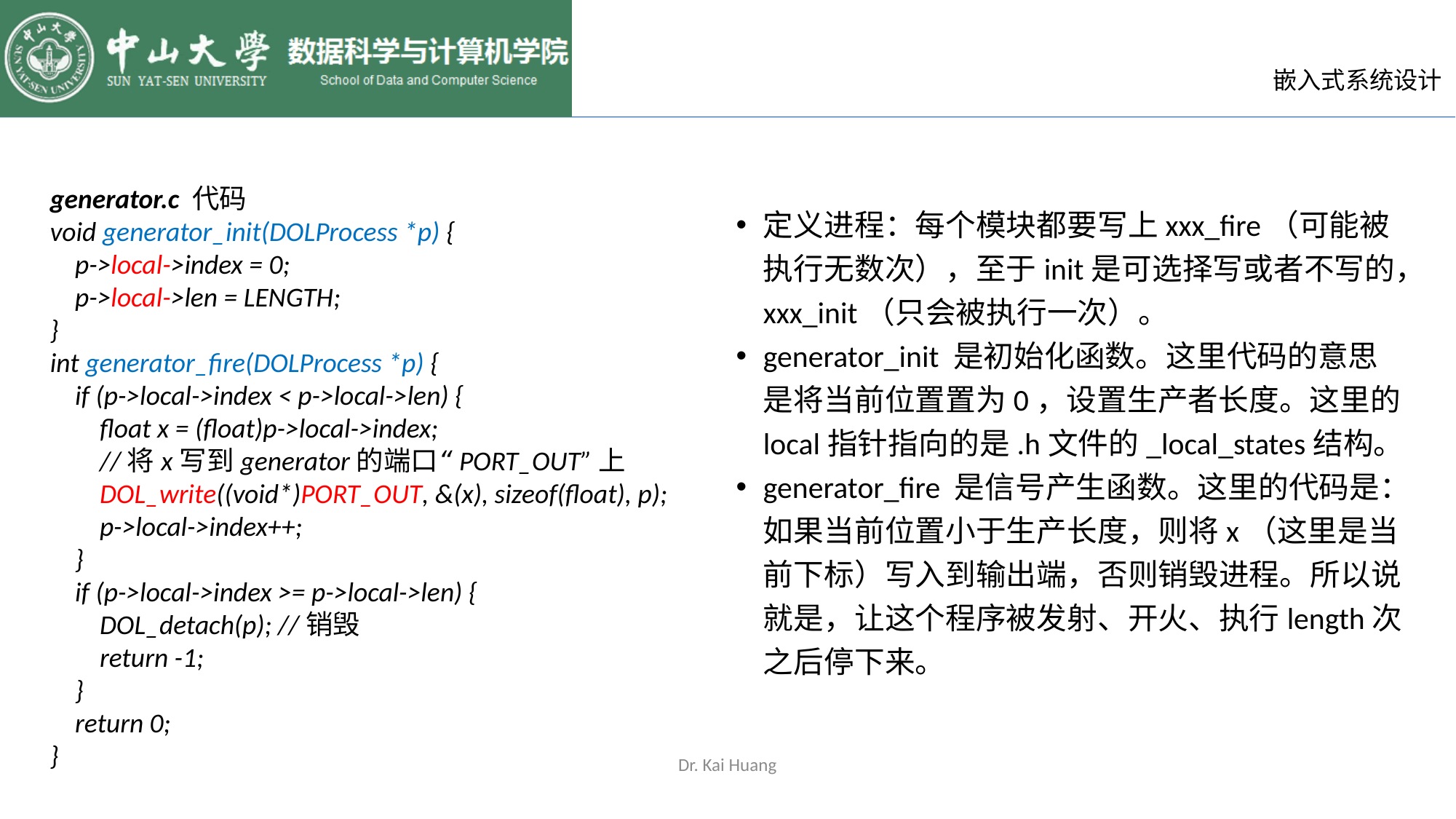

generator.c 代码
void generator_init(DOLProcess *p) {
    p->local->index = 0;
    p->local->len = LENGTH;
}
int generator_fire(DOLProcess *p) {
    if (p->local->index < p->local->len) {
        float x = (float)p->local->index;
        //将x写到generator的端口“PORT_OUT”上
        DOL_write((void*)PORT_OUT, &(x), sizeof(float), p);
        p->local->index++;
    }
    if (p->local->index >= p->local->len) {
        DOL_detach(p); //销毁
        return -1;
    }
    return 0;
}

定义进程：每个模块都要写上xxx_fire（可能被执行无数次），至于init是可选择写或者不写的，xxx_init（只会被执行一次）。
generator_init 是初始化函数。这里代码的意思是将当前位置置为0，设置生产者长度。这里的local指针指向的是.h文件的_local_states结构。
generator_fire 是信号产生函数。这里的代码是：如果当前位置小于生产长度，则将x（这里是当前下标）写入到输出端，否则销毁进程。所以说就是，让这个程序被发射、开火、执行length次之后停下来。

Dr. Kai Huang